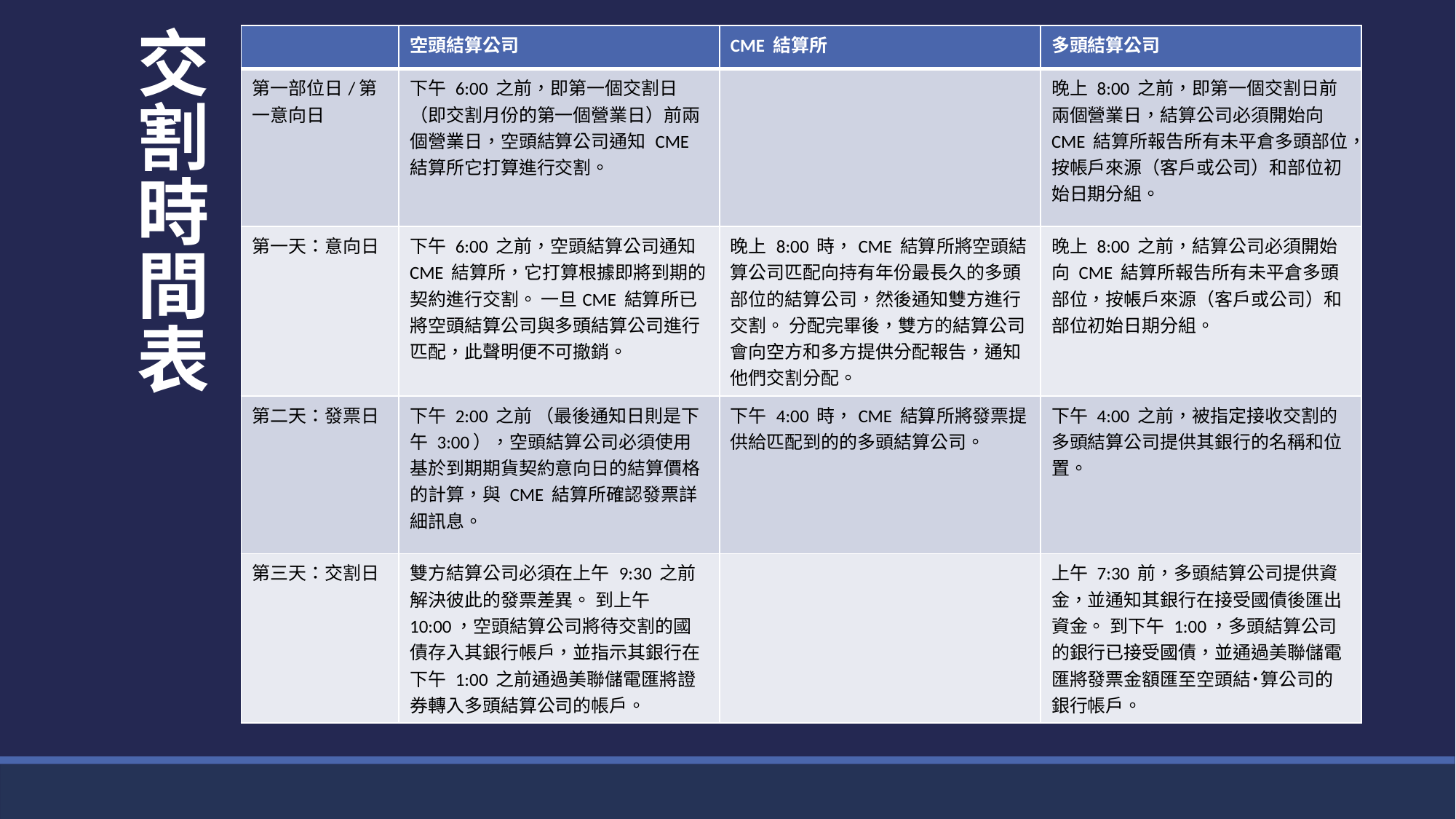

交割時間表
|  | 空頭結算公司 | CME 結算所 | 多頭結算公司 |
| --- | --- | --- | --- |
| 第一部位日/第一意向日 | 下午 6:00 之前，即第一個交割日（即交割月份的第一個營業日）前兩個營業日，空頭結算公司通知 CME 結算所它打算進行交割。 |  | 晚上 8:00 之前，即第一個交割日前兩個營業日，結算公司必須開始向 CME 結算所報告所有未平倉多頭部位，按帳戶來源（客戶或公司）和部位初始日期分組。 |
| 第一天：意向日 | 下午 6:00 之前，空頭結算公司通知 CME 結算所，它打算根據即將到期的契約進行交割。 一旦CME 結算所已將空頭結算公司與多頭結算公司進行匹配，此聲明便不可撤銷。 | 晚上 8:00 時，CME 結算所將空頭結算公司匹配向持有年份最長久的多頭部位的結算公司，然後通知雙方進行交割。 分配完畢後，雙方的結算公司會向空方和多方提供分配報告，通知他們交割分配。 | 晚上 8:00 之前，結算公司必須開始向 CME 結算所報告所有未平倉多頭部位，按帳戶來源（客戶或公司）和部位初始日期分組。 |
| 第二天：發票日 | 下午 2:00 之前 （最後通知日則是下午 3:00），空頭結算公司必須使用基於到期期貨契約意向日的結算價格的計算，與 CME 結算所確認發票詳細訊息。 | 下午 4:00 時，CME 結算所將發票提供給匹配到的的多頭結算公司。 | 下午 4:00 之前，被指定接收交割的多頭結算公司提供其銀行的名稱和位置。 |
| 第三天：交割日 | 雙方結算公司必須在上午 9:30 之前解決彼此的發票差異。 到上午 10:00，空頭結算公司將待交割的國債存入其銀行帳戶，並指示其銀行在下午 1:00 之前通過美聯儲電匯將證券轉入多頭結算公司的帳戶。 |  | 上午 7:30 前，多頭結算公司提供資金，並通知其銀行在接受國債後匯出資金。 到下午 1:00，多頭結算公司的銀行已接受國債，並通過美聯儲電匯將發票金額匯至空頭結˙算公司的銀行帳戶。 |